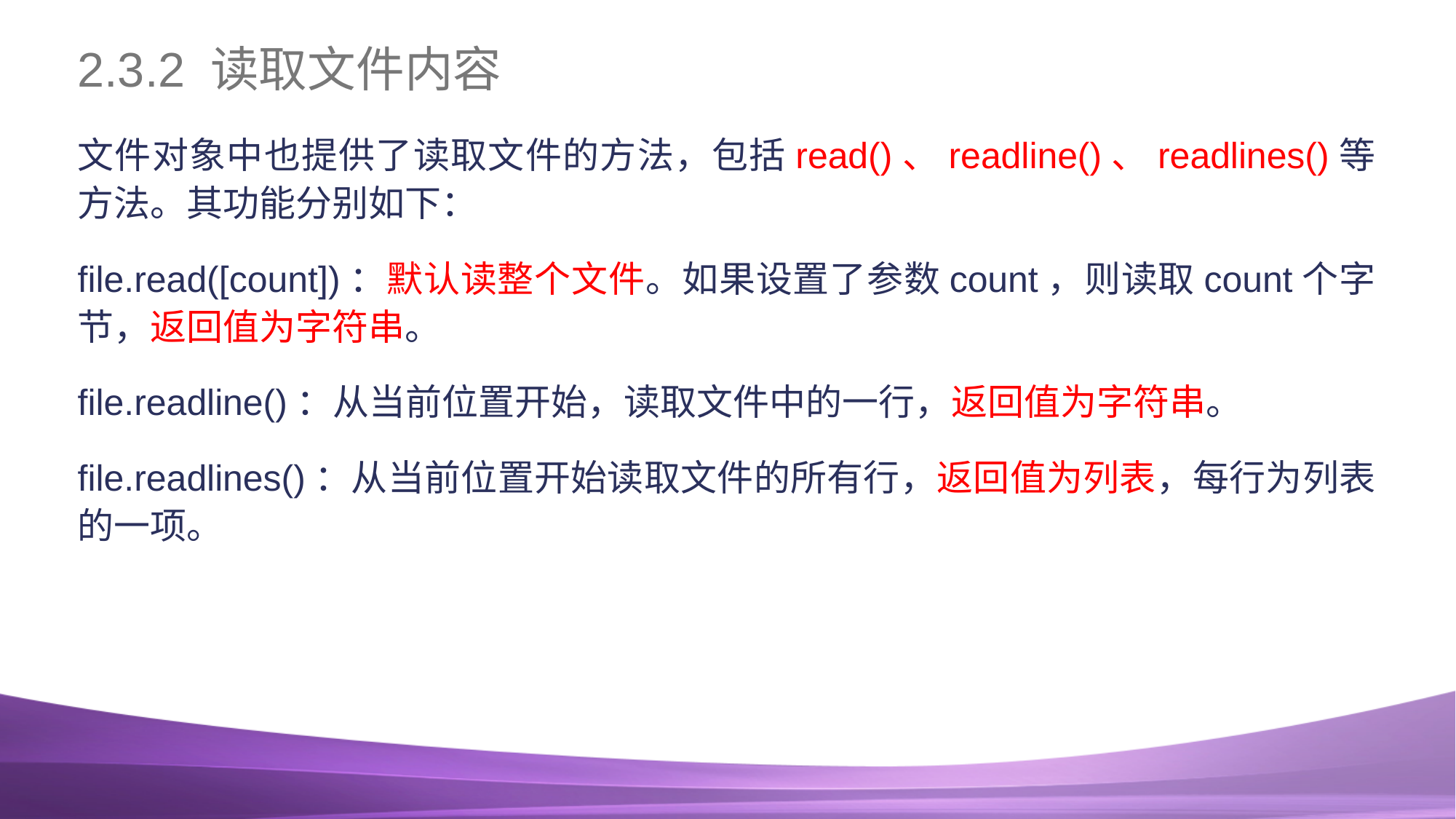

# 2.3.2 读取文件内容
文件对象中也提供了读取文件的方法，包括read()、readline()、readlines()等方法。其功能分别如下：
file.read([count])：默认读整个文件。如果设置了参数count，则读取count个字节，返回值为字符串。
file.readline()：从当前位置开始，读取文件中的一行，返回值为字符串。
file.readlines()：从当前位置开始读取文件的所有行，返回值为列表，每行为列表的一项。